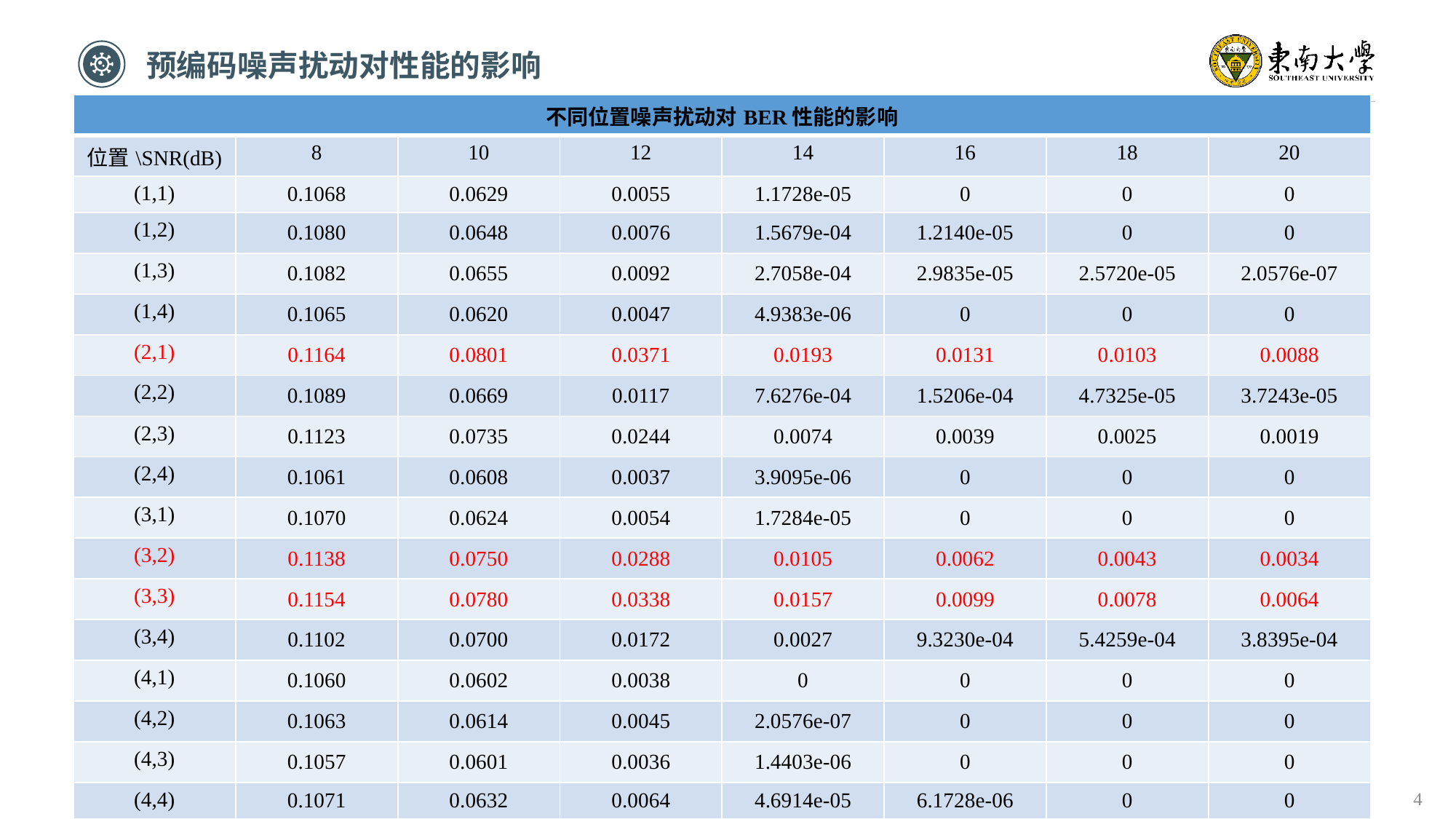

预编码噪声扰动对性能的影响
| 不同位置噪声扰动对BER性能的影响 |  |  |  |  |  |  |  |
| --- | --- | --- | --- | --- | --- | --- | --- |
| 位置\SNR(dB) | 8 | 10 | 12 | 14 | 16 | 18 | 20 |
| (1,1) | 0.1068 | 0.0629 | 0.0055 | 1.1728e-05 | 0 | 0 | 0 |
| (1,2) | 0.1080 | 0.0648 | 0.0076 | 1.5679e-04 | 1.2140e-05 | 0 | 0 |
| (1,3) | 0.1082 | 0.0655 | 0.0092 | 2.7058e-04 | 2.9835e-05 | 2.5720e-05 | 2.0576e-07 |
| (1,4) | 0.1065 | 0.0620 | 0.0047 | 4.9383e-06 | 0 | 0 | 0 |
| (2,1) | 0.1164 | 0.0801 | 0.0371 | 0.0193 | 0.0131 | 0.0103 | 0.0088 |
| (2,2) | 0.1089 | 0.0669 | 0.0117 | 7.6276e-04 | 1.5206e-04 | 4.7325e-05 | 3.7243e-05 |
| (2,3) | 0.1123 | 0.0735 | 0.0244 | 0.0074 | 0.0039 | 0.0025 | 0.0019 |
| (2,4) | 0.1061 | 0.0608 | 0.0037 | 3.9095e-06 | 0 | 0 | 0 |
| (3,1) | 0.1070 | 0.0624 | 0.0054 | 1.7284e-05 | 0 | 0 | 0 |
| (3,2) | 0.1138 | 0.0750 | 0.0288 | 0.0105 | 0.0062 | 0.0043 | 0.0034 |
| (3,3) | 0.1154 | 0.0780 | 0.0338 | 0.0157 | 0.0099 | 0.0078 | 0.0064 |
| (3,4) | 0.1102 | 0.0700 | 0.0172 | 0.0027 | 9.3230e-04 | 5.4259e-04 | 3.8395e-04 |
| (4,1) | 0.1060 | 0.0602 | 0.0038 | 0 | 0 | 0 | 0 |
| (4,2) | 0.1063 | 0.0614 | 0.0045 | 2.0576e-07 | 0 | 0 | 0 |
| (4,3) | 0.1057 | 0.0601 | 0.0036 | 1.4403e-06 | 0 | 0 | 0 |
| (4,4) | 0.1071 | 0.0632 | 0.0064 | 4.6914e-05 | 6.1728e-06 | 0 | 0 |